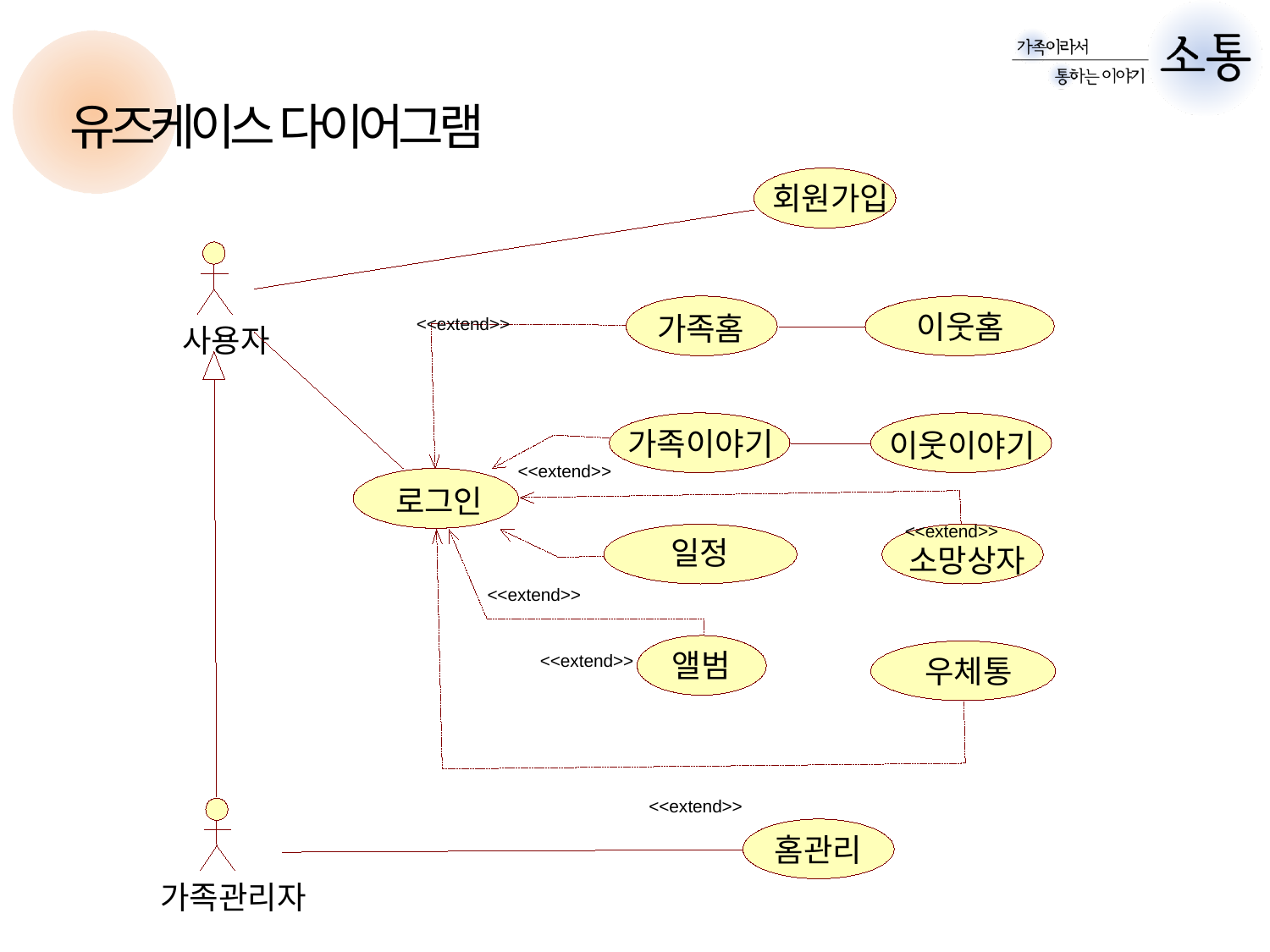

유즈케이스 다이어그램

회원가입

이웃홈
가족홈
<<extend>>
사용자

가족이야기
이웃이야기

<<extend>>

로그인

<<extend>>

일정
소망상자
<<extend>>

앨범
<<extend>>
우체통
<<extend>>

홈관리

가족관리자